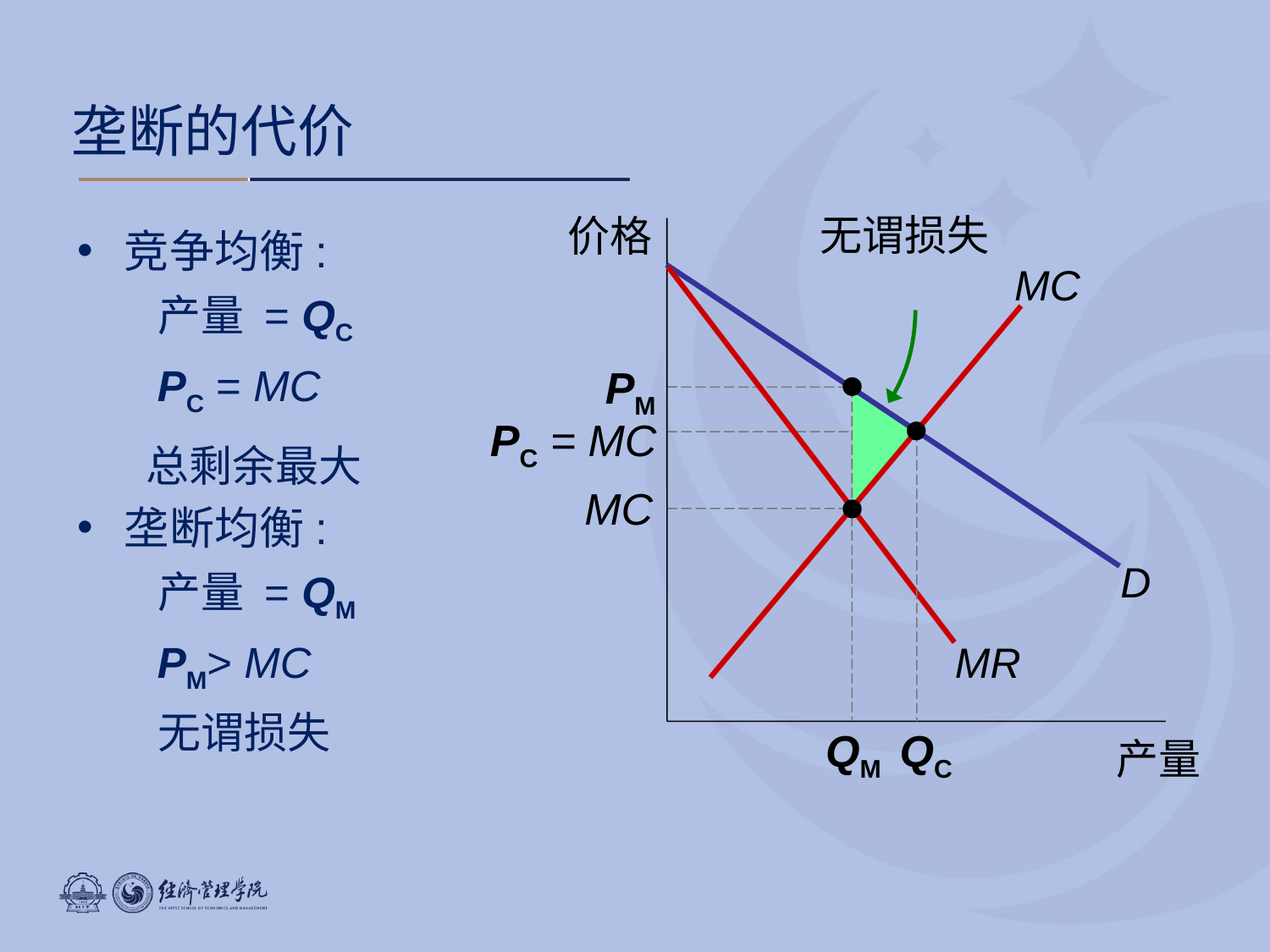

垄断的代价
无谓损失

价格

产量
竞争均衡:
    产量 = QC
    PC = MC
      总剩余最大
垄断均衡:
    产量 = QM
    PM> MC
    无谓损失
MC

D

MR
PM

MC

QM
PC = MC

QC